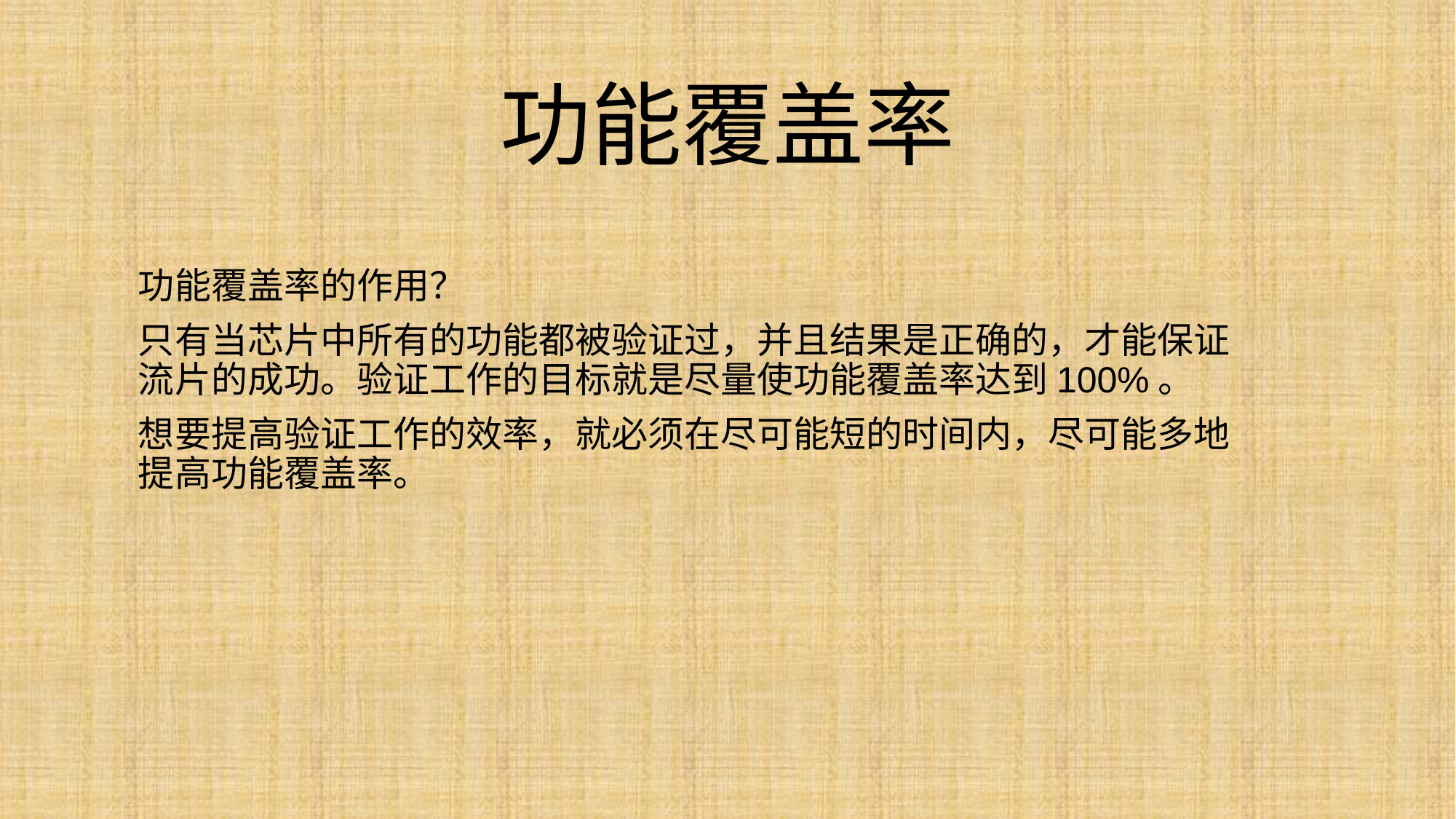

# 功能覆盖率
功能覆盖率的作用？
只有当芯片中所有的功能都被验证过，并且结果是正确的，才能保证流片的成功。验证工作的目标就是尽量使功能覆盖率达到100%。
想要提高验证工作的效率，就必须在尽可能短的时间内，尽可能多地提高功能覆盖率。